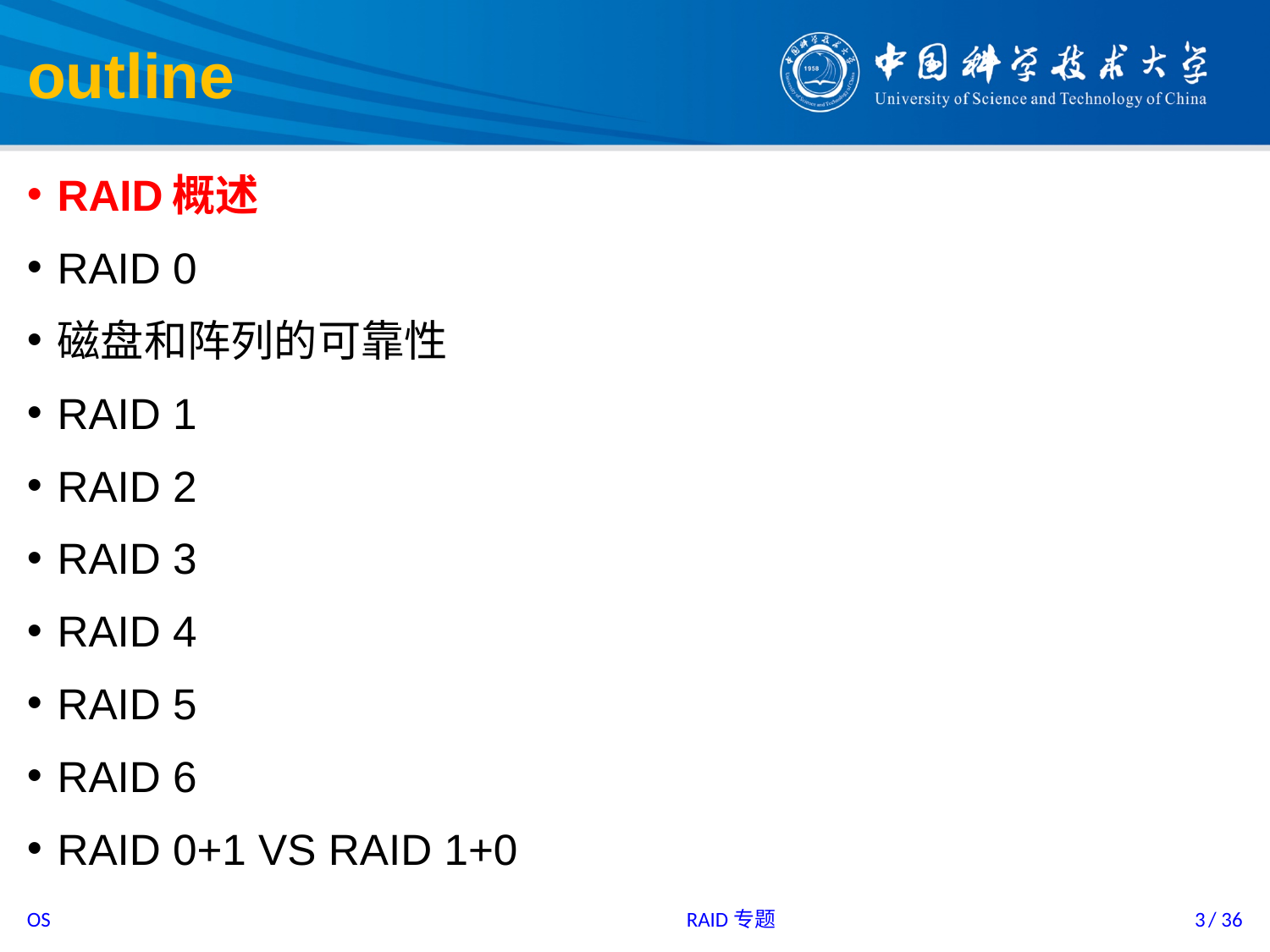

# outline
RAID概述
RAID 0
磁盘和阵列的可靠性
RAID 1
RAID 2
RAID 3
RAID 4
RAID 5
RAID 6
RAID 0+1 VS RAID 1+0
RAID专题
3